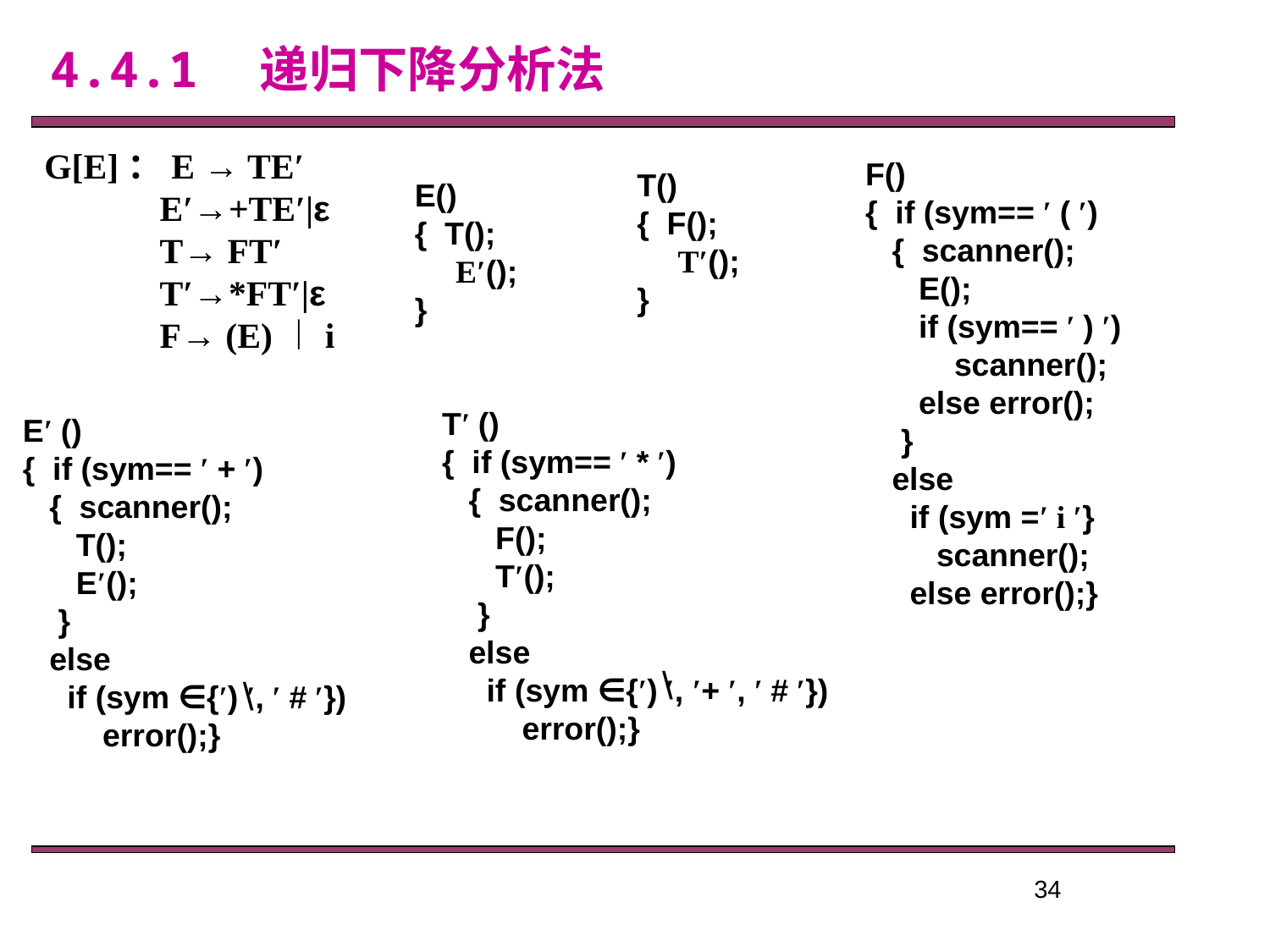

4.4.1　递归下降分析法
G[E]：E → TE′
             E′→+TE′|ε
             T→ FT′
             T′→*FT′|ε
             F→ (E)︱i
F()
{  if (sym== ′ ( ′)
   {  scanner();
      E();
      if (sym== ′ ) ′)
          scanner();
      else error();
    }
   else
     if (sym =′ i ′}
        scanner();
     else error();}
T()
{  F();
     T′();
}
E()
{  T();
     E′();
}
T′ ()
{  if (sym== ′ * ′)
   {  scanner();
      F();
      T′();
    }
   else
     if (sym ∈{′) ′, ′+ ′, ′ # ′})
         error();}
\
E′ ()
{  if (sym== ′ + ′)
   {  scanner();
      T();
      E′();
    }
   else
     if (sym ∈{′) ′, ′ # ′})
         error();}
\
34